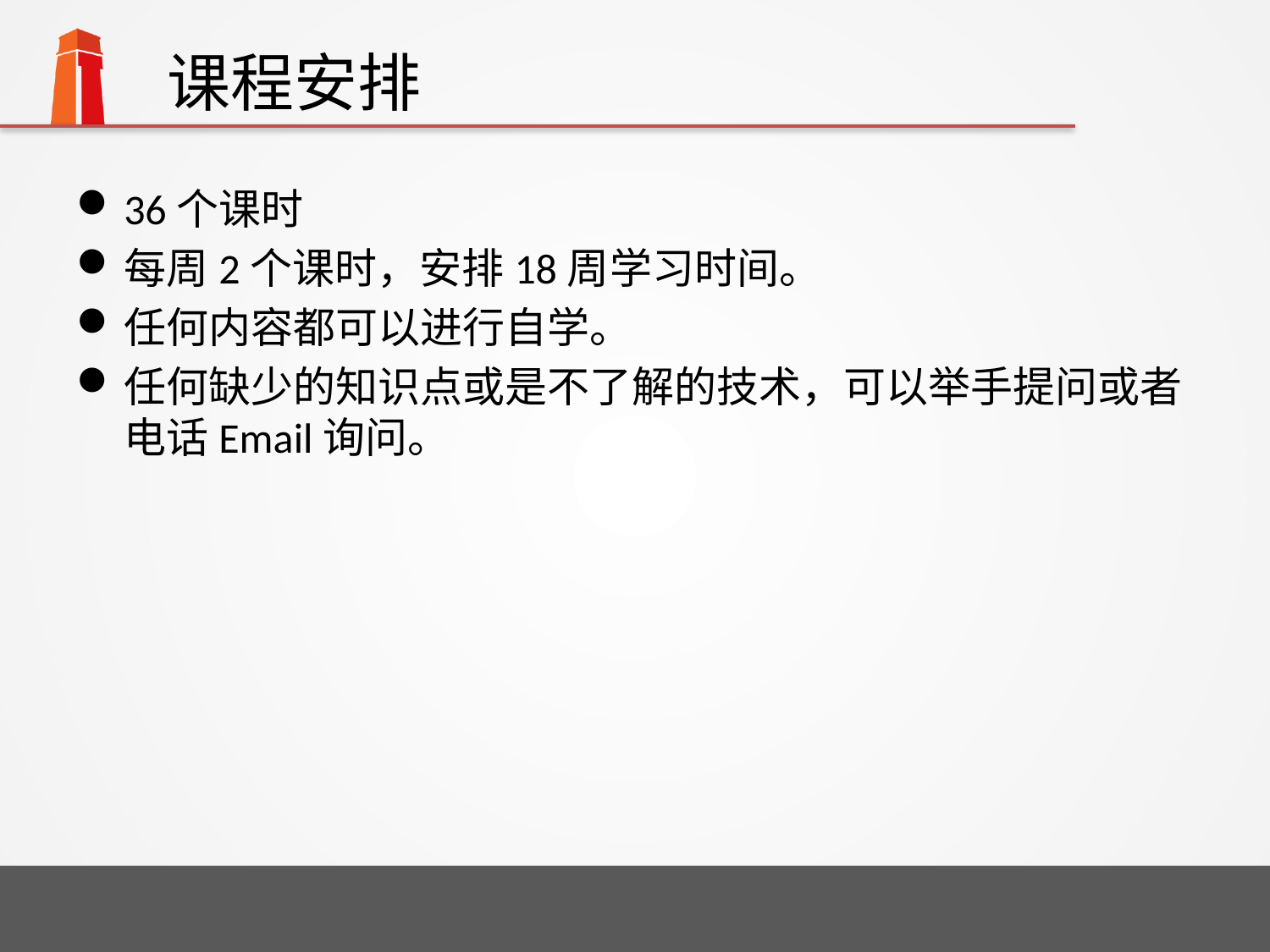

# 课程安排
36个课时
每周2个课时，安排18周学习时间。
任何内容都可以进行自学。
任何缺少的知识点或是不了解的技术，可以举手提问或者电话Email询问。